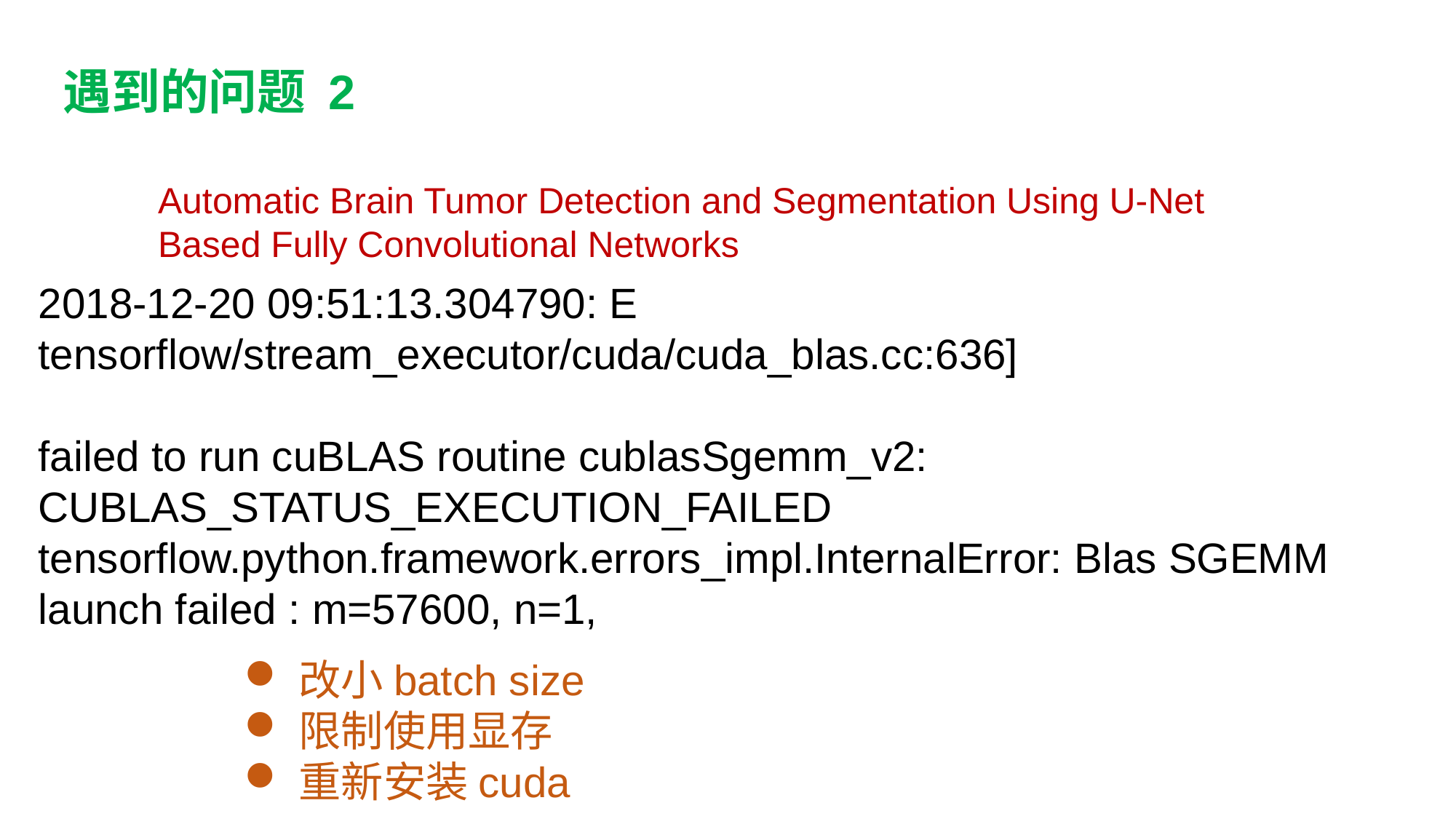

遇到的问题 2
Automatic Brain Tumor Detection and Segmentation Using U-Net Based Fully Convolutional Networks
2018-12-20 09:51:13.304790: E tensorflow/stream_executor/cuda/cuda_blas.cc:636]

failed to run cuBLAS routine cublasSgemm_v2: CUBLAS_STATUS_EXECUTION_FAILED
tensorflow.python.framework.errors_impl.InternalError: Blas SGEMM launch failed : m=57600, n=1,
改小batch size
限制使用显存
重新安装cuda